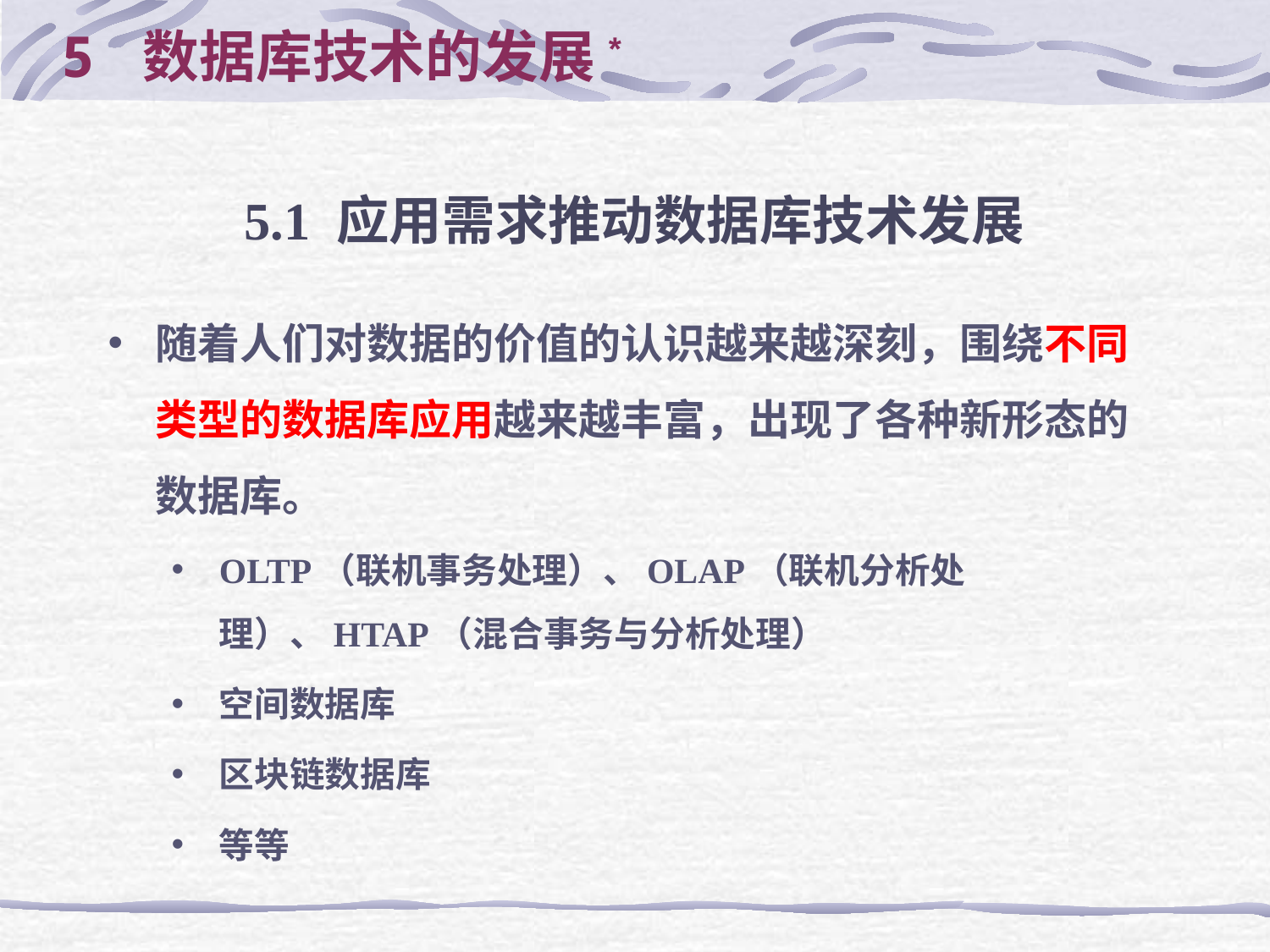

5 数据库技术的发展*
5.1 应用需求推动数据库技术发展
随着人们对数据的价值的认识越来越深刻，围绕不同类型的数据库应用越来越丰富，出现了各种新形态的数据库。
OLTP（联机事务处理）、OLAP（联机分析处理）、HTAP（混合事务与分析处理）
空间数据库
区块链数据库
等等